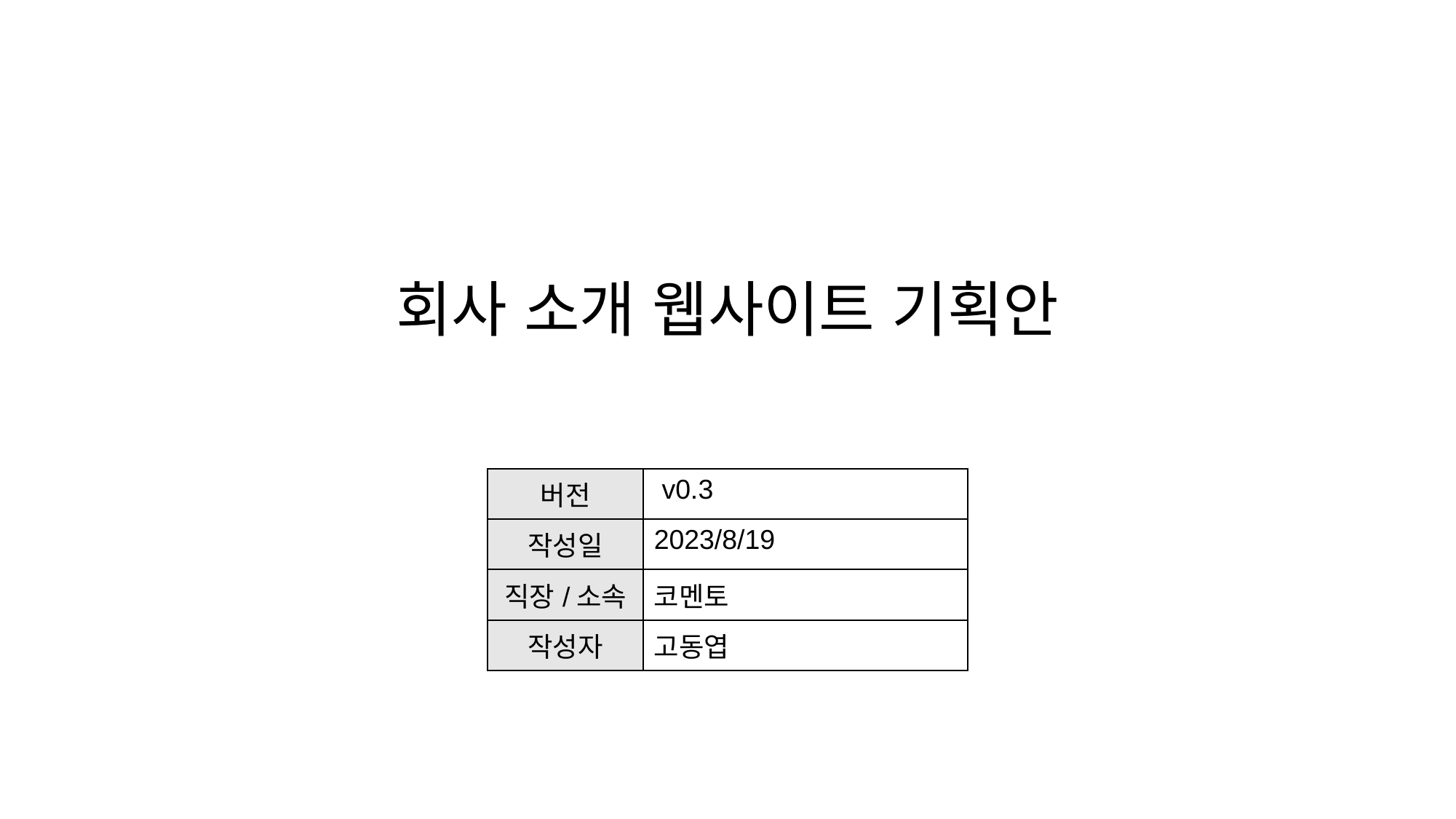

# 회사 소개 웹사이트 기획안
| 버전 | v0.3 |
| --- | --- |
| 작성일 | 2023/8/19 |
| 직장/소속 | 코멘토 |
| 작성자 | 고동엽 |